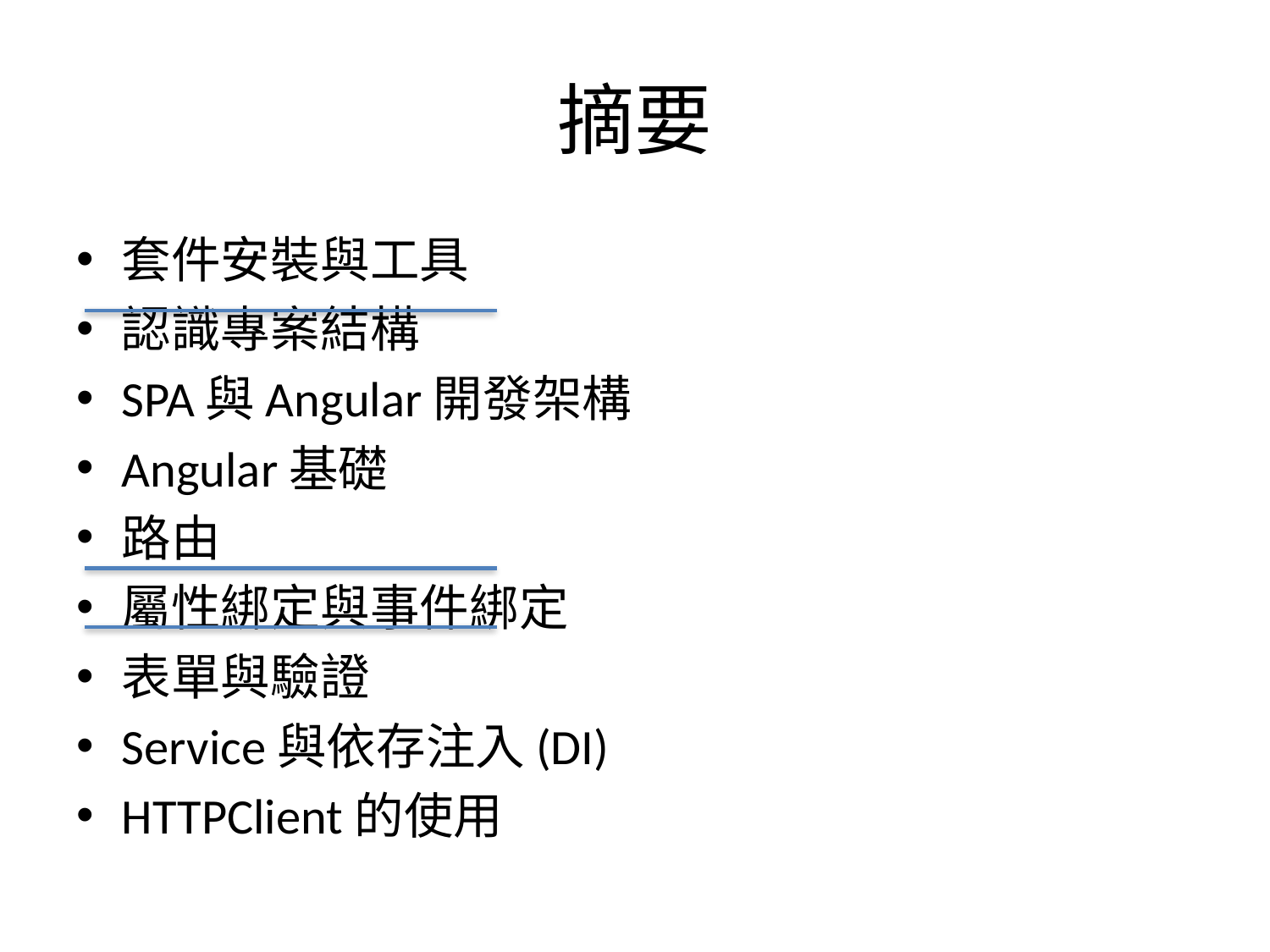

# 摘要
套件安裝與工具
認識專案結構
SPA與Angular開發架構
Angular基礎
路由
屬性綁定與事件綁定
表單與驗證
Service與依存注入(DI)
HTTPClient的使用